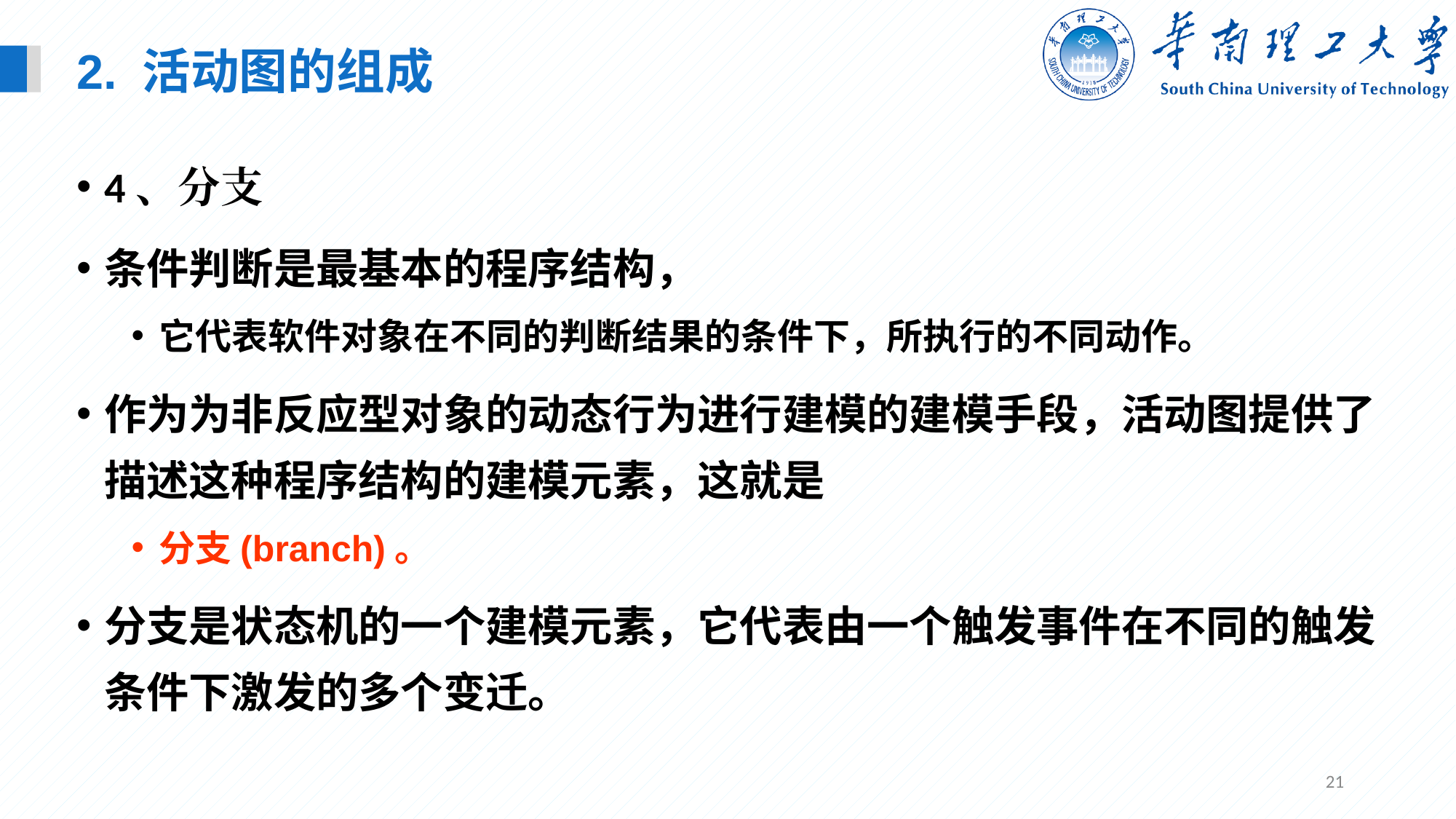

2. 活动图的组成
4、分支
条件判断是最基本的程序结构，
它代表软件对象在不同的判断结果的条件下，所执行的不同动作。
作为为非反应型对象的动态行为进行建模的建模手段，活动图提供了描述这种程序结构的建模元素，这就是
分支(branch)。
分支是状态机的一个建模元素，它代表由一个触发事件在不同的触发条件下激发的多个变迁。
21